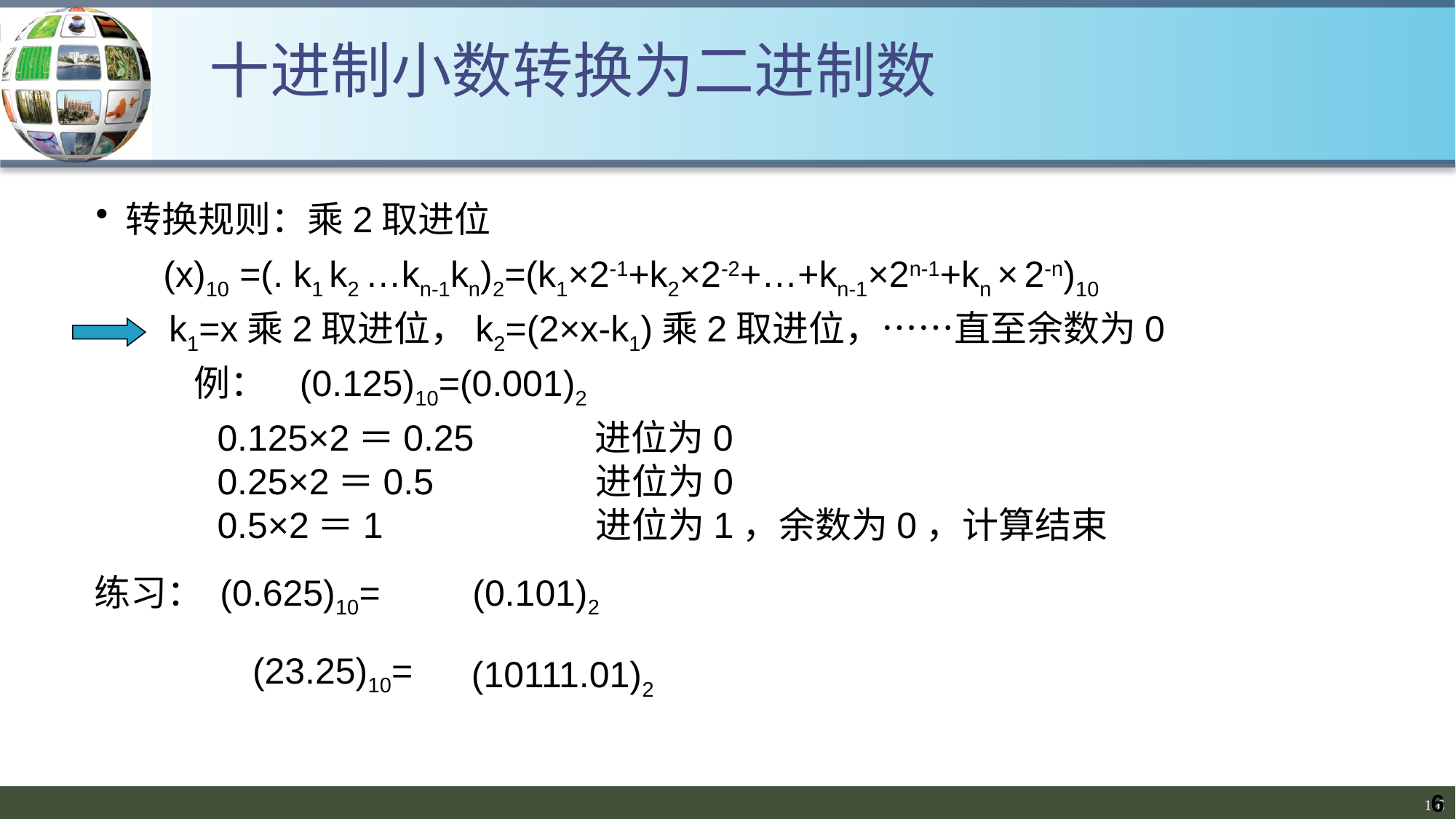

十进制小数转换为二进制数
 转换规则：乘2取进位
    (x)10 =(. k1 k2 …kn-1kn)2=(k1×2-1+k2×2-2+…+kn-1×2n-1+kn × 2-n)10
k1=x乘2取进位，k2=(2×x-k1)乘2取进位，……直至余数为0

例：   (0.125)10=(0.001)2
0.125×2＝0.25           进位为0
0.25×2＝0.5               进位为0
0.5×2＝1                    进位为1，余数为0，计算结束
练习： (0.625)10=
(0.101)2
(23.25)10=
(10111.01)2
6